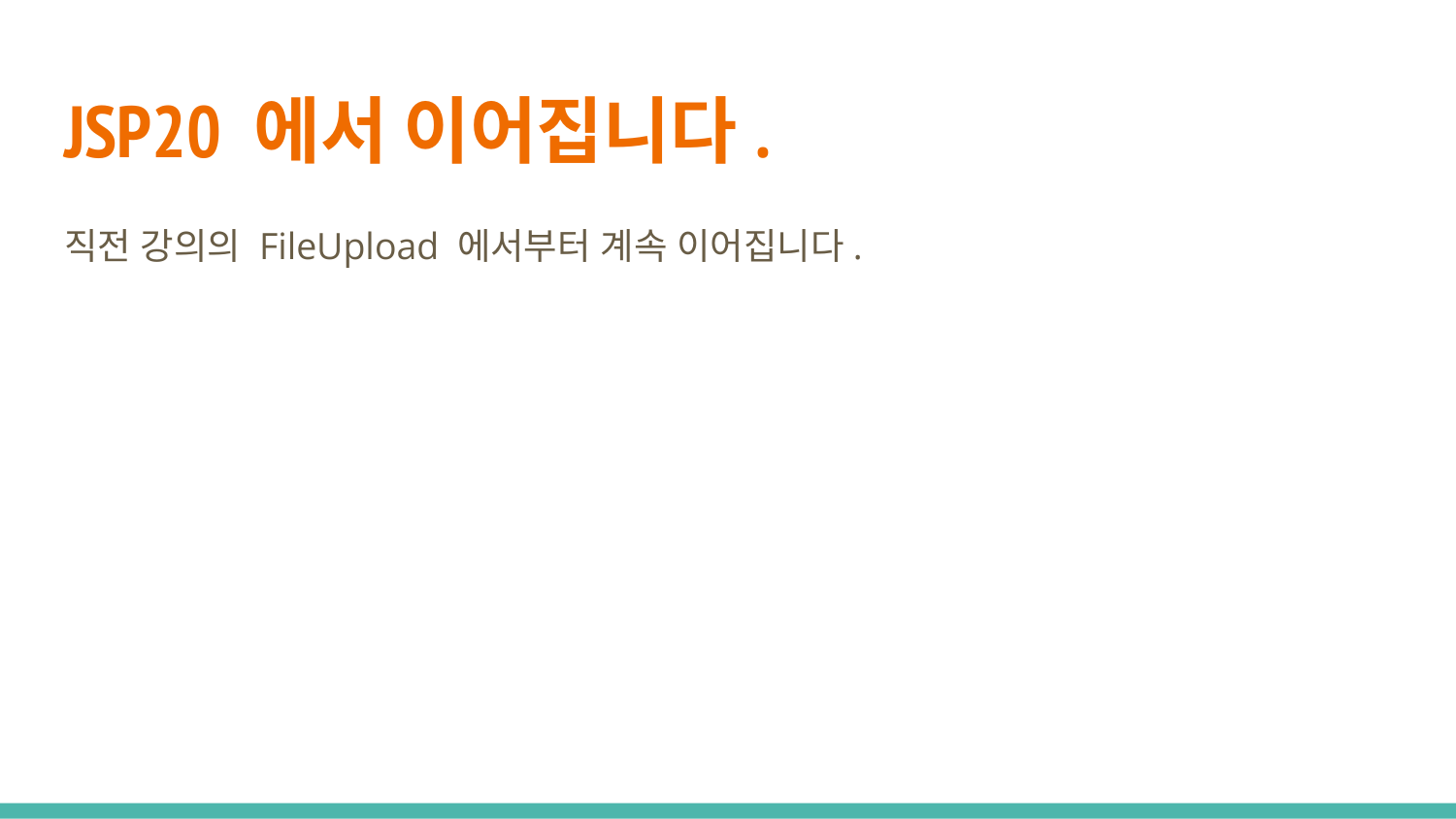

# JSP20 에서 이어집니다.
직전 강의의 FileUpload 에서부터 계속 이어집니다.